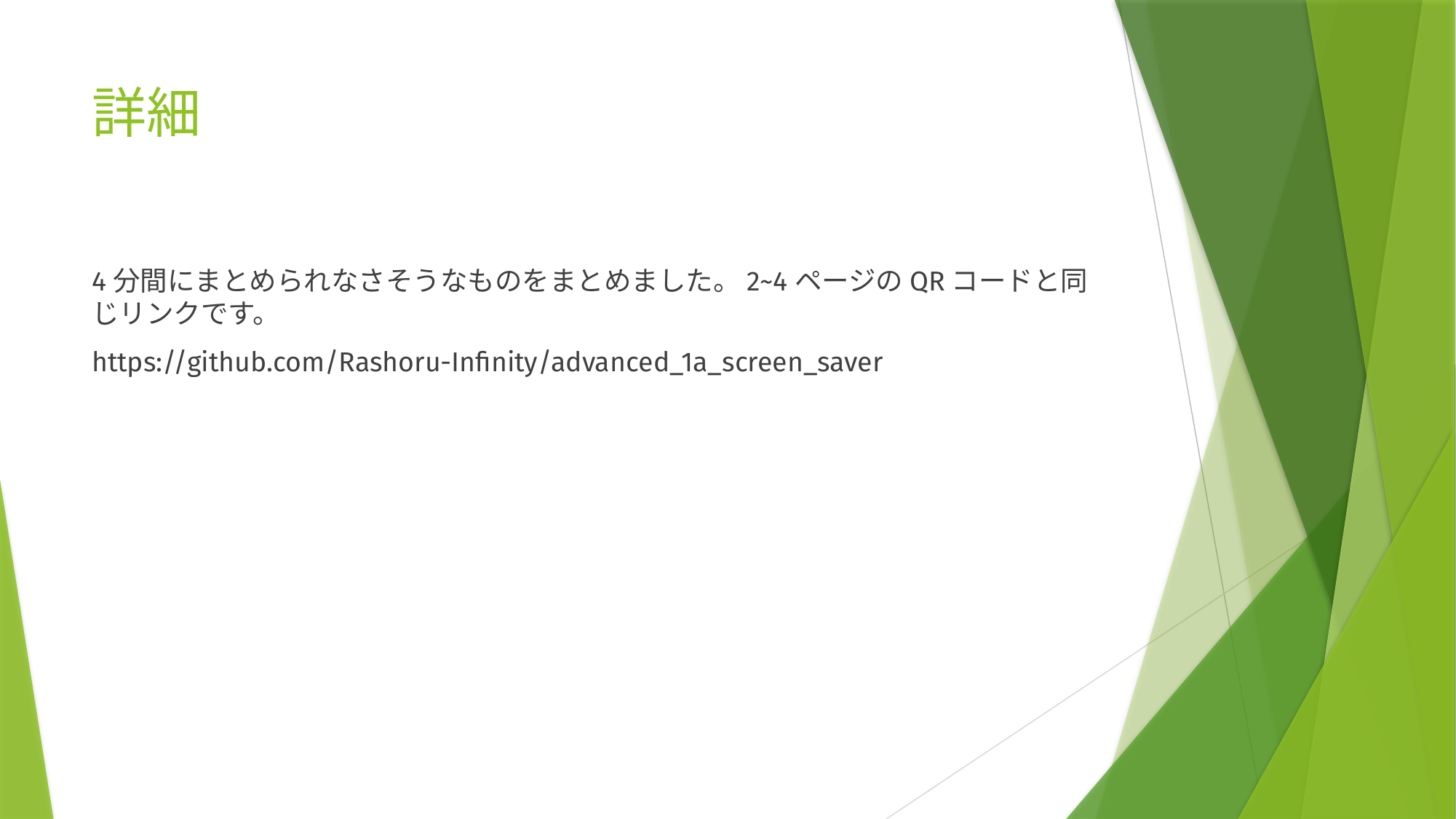

# 詳細
4分間にまとめられなさそうなものをまとめました。2~4ページのQRコードと同じリンクです。
https://github.com/Rashoru-Infinity/advanced_1a_screen_saver